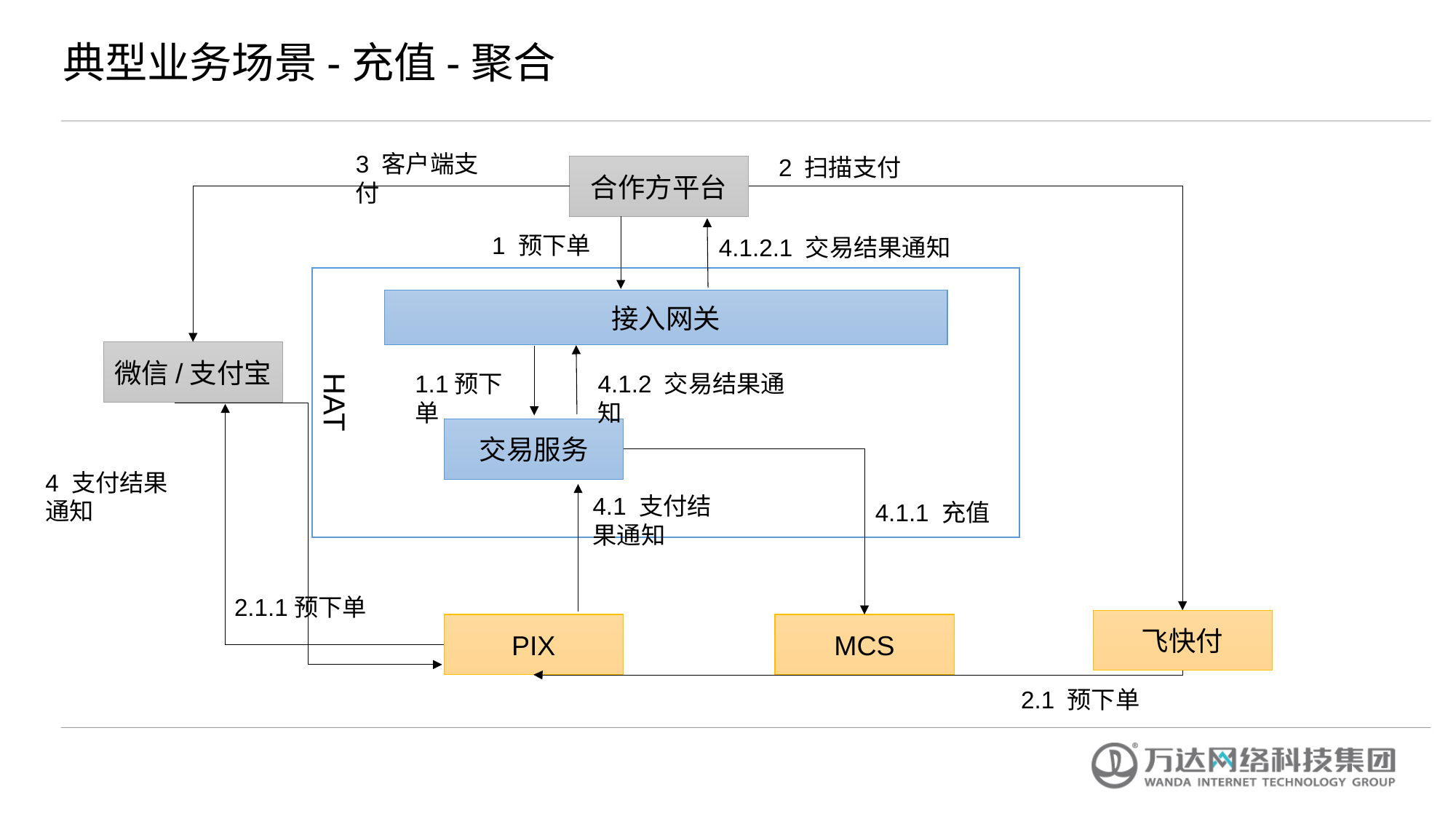

典型业务场景-充值-聚合
3 客户端支付
2 扫描支付
合作方平台
1 预下单
4.1.2.1 交易结果通知
HAT
接入网关
微信/支付宝
1.1预下单
4.1.2 交易结果通知
交易服务
4 支付结果通知
4.1 支付结果通知
4.1.1 充值
2.1.1预下单
飞快付
PIX
MCS
2.1 预下单